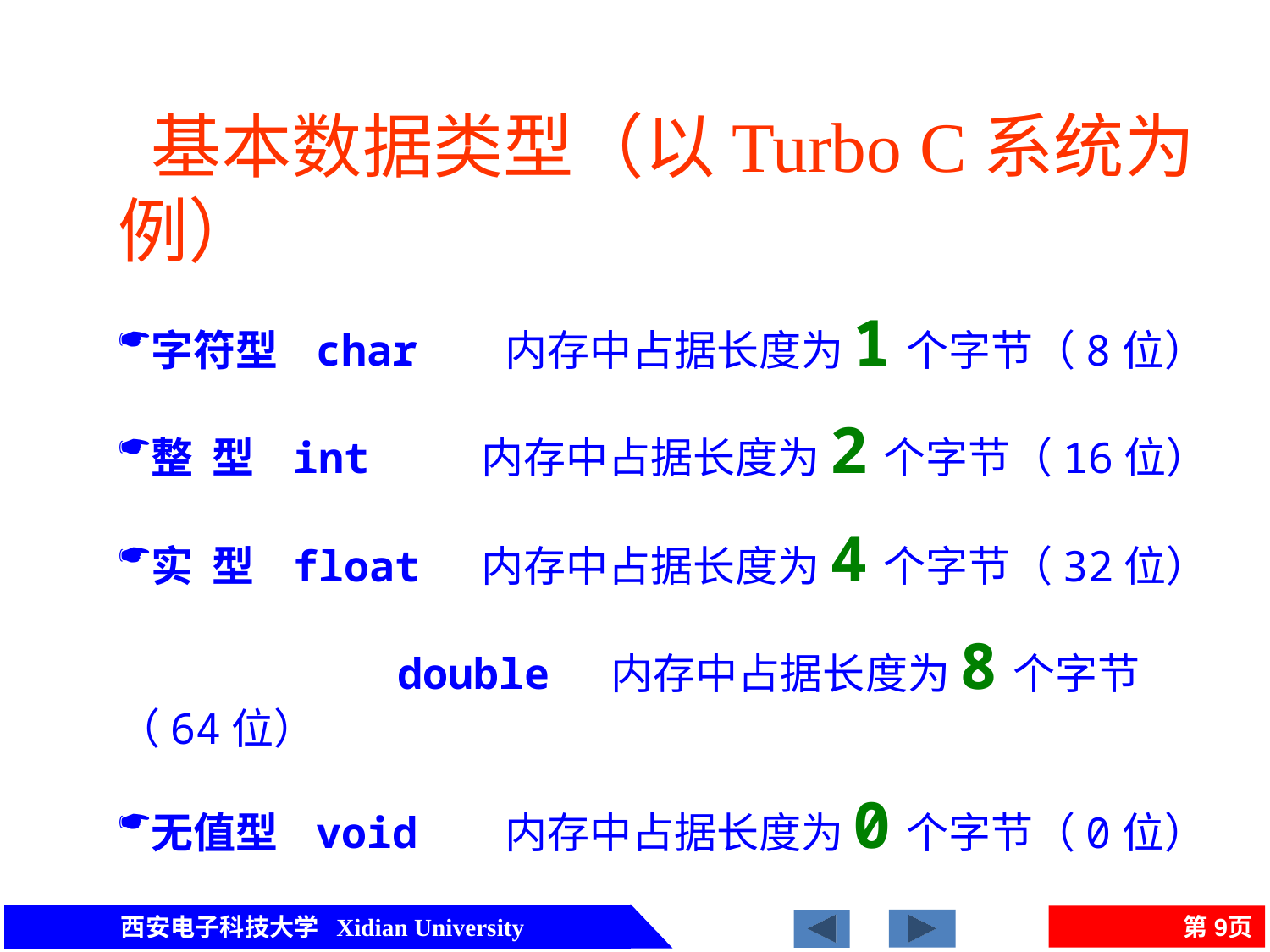

基本数据类型（以Turbo C系统为例）
字符型   char   内存中占据长度为1个字节（8位）
整  型   int    内存中占据长度为2个字节（16位）
实  型   float  内存中占据长度为4个字节（32位）
           double  内存中占据长度为8个字节（64位）
无值型   void   内存中占据长度为0个字节（0位）